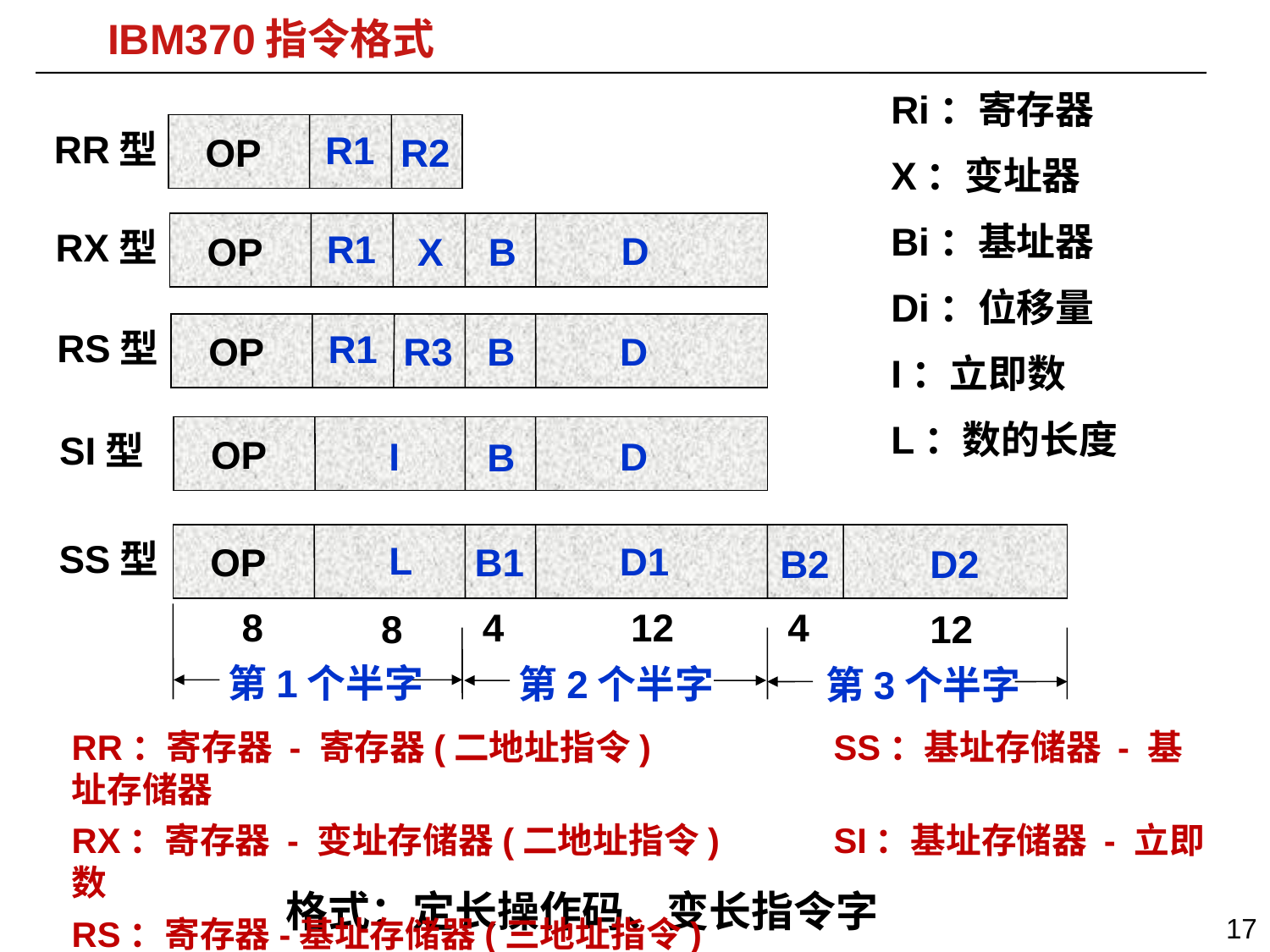

# IBM370指令格式
Ri：寄存器
X：变址器
Bi：基址器
Di：位移量
I：立即数
L：数的长度

RR型
R1
OP
R2

RX型
R1
D
OP
X
B

RS型
R1
D
OP
R3
B

SI型
OP
I
D
B

SS型
L
D1
B1
OP
D2
B2
8
4
12
4
8
12

第1个半字
第2个半字
第3个半字

RR：寄存器 - 寄存器(二地址指令)       	SS：基址存储器 - 基址存储器
RX：寄存器 - 变址存储器(二地址指令)	SI：基址存储器 - 立即数
RS：寄存器-基址存储器(三地址指令)
格式：定长操作码、变长指令字